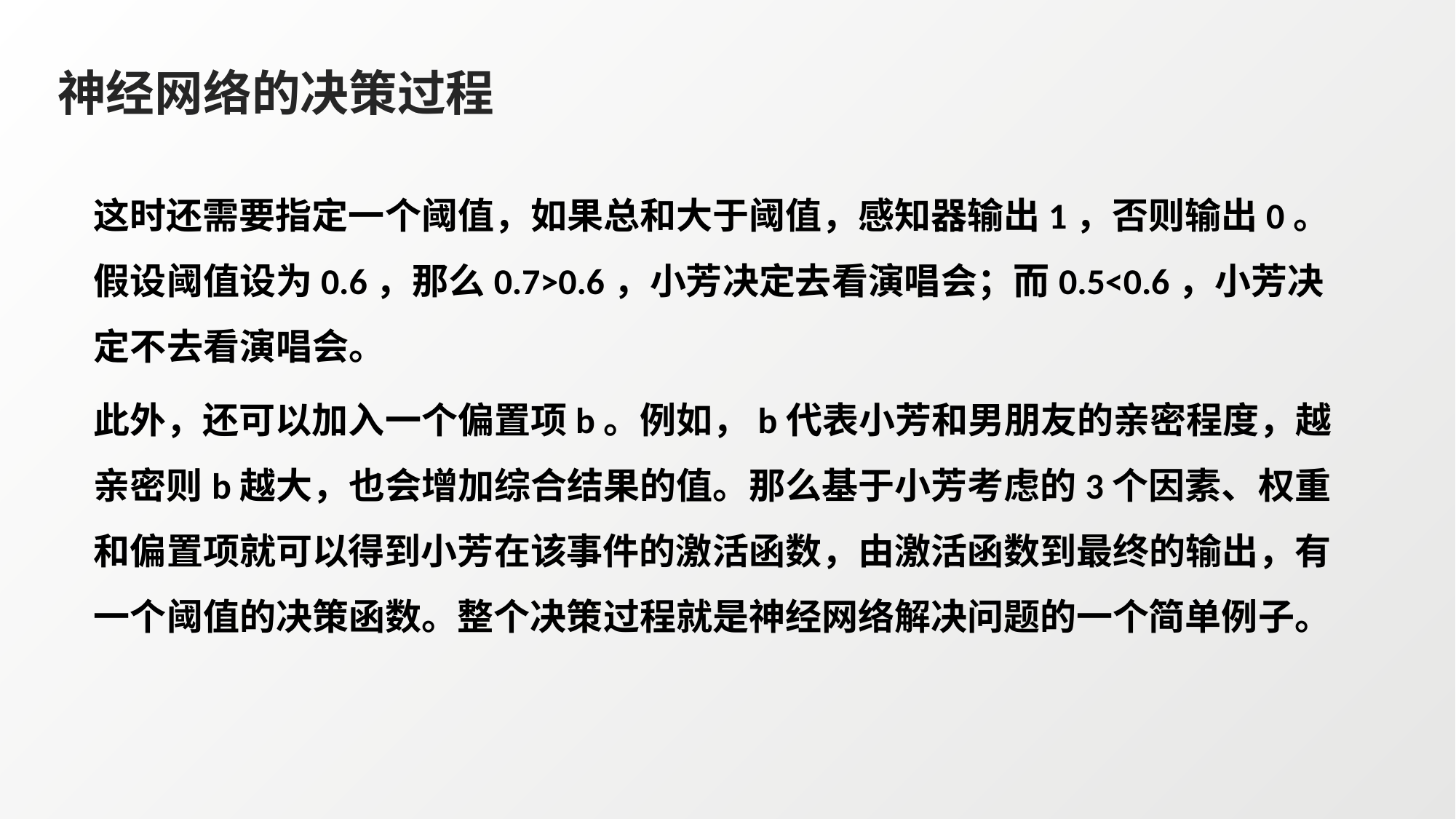

# 神经网络的决策过程
这时还需要指定一个阈值，如果总和大于阈值，感知器输出1，否则输出0。假设阈值设为0.6，那么0.7>0.6，小芳决定去看演唱会；而0.5<0.6，小芳决定不去看演唱会。
此外，还可以加入一个偏置项b。例如，b代表小芳和男朋友的亲密程度，越亲密则b越大，也会增加综合结果的值。那么基于小芳考虑的3个因素、权重和偏置项就可以得到小芳在该事件的激活函数，由激活函数到最终的输出，有一个阈值的决策函数。整个决策过程就是神经网络解决问题的一个简单例子。